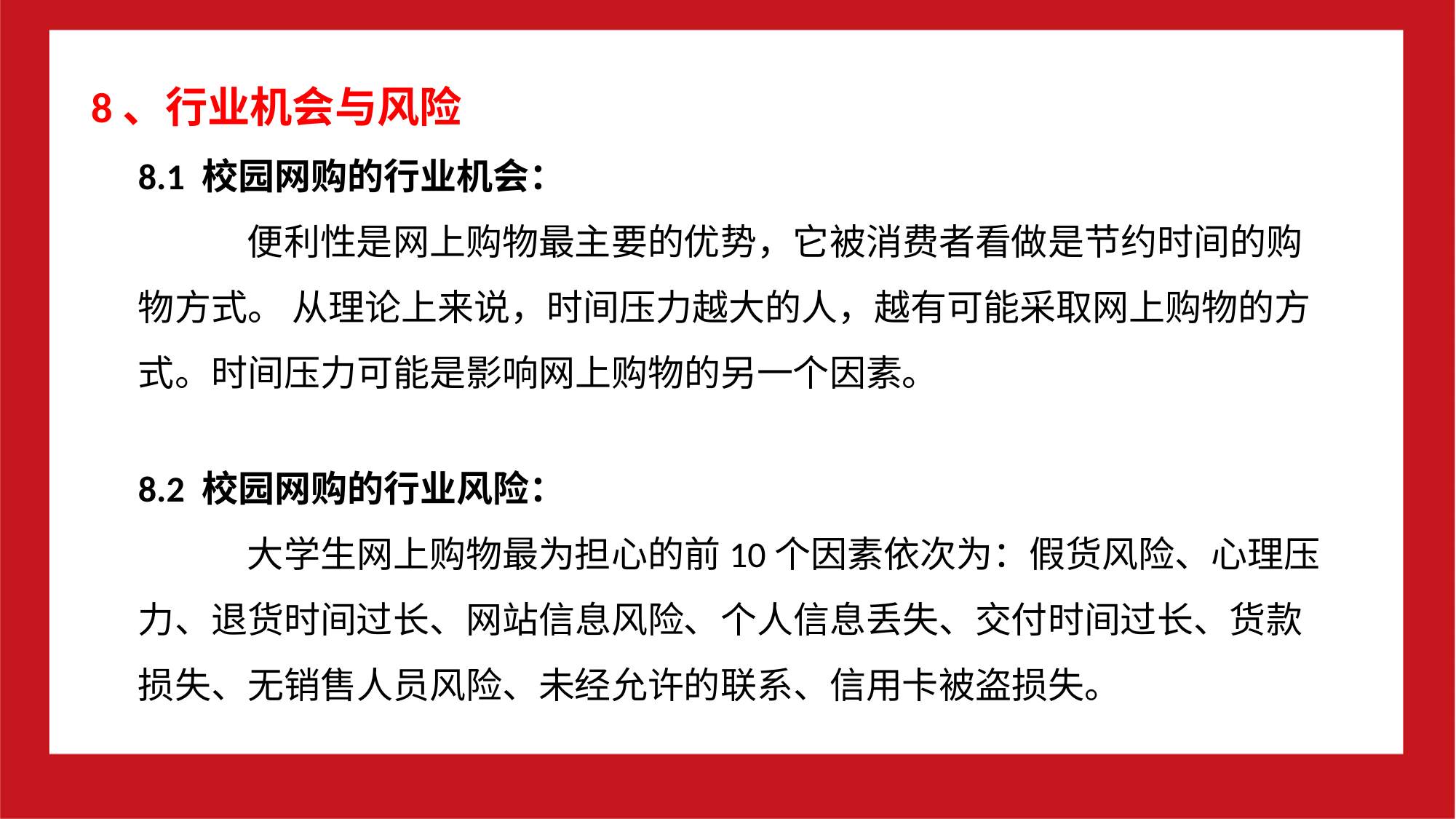

8、行业机会与风险
8.1 校园网购的行业机会：
	便利性是网上购物最主要的优势，它被消费者看做是节约时间的购物方式。 从理论上来说，时间压力越大的人，越有可能采取网上购物的方式。时间压力可能是影响网上购物的另一个因素。
8.2 校园网购的行业风险：
	大学生网上购物最为担心的前10个因素依次为：假货风险、心理压力、退货时间过长、网站信息风险、个人信息丢失、交付时间过长、货款损失、无销售人员风险、未经允许的联系、信用卡被盗损失。